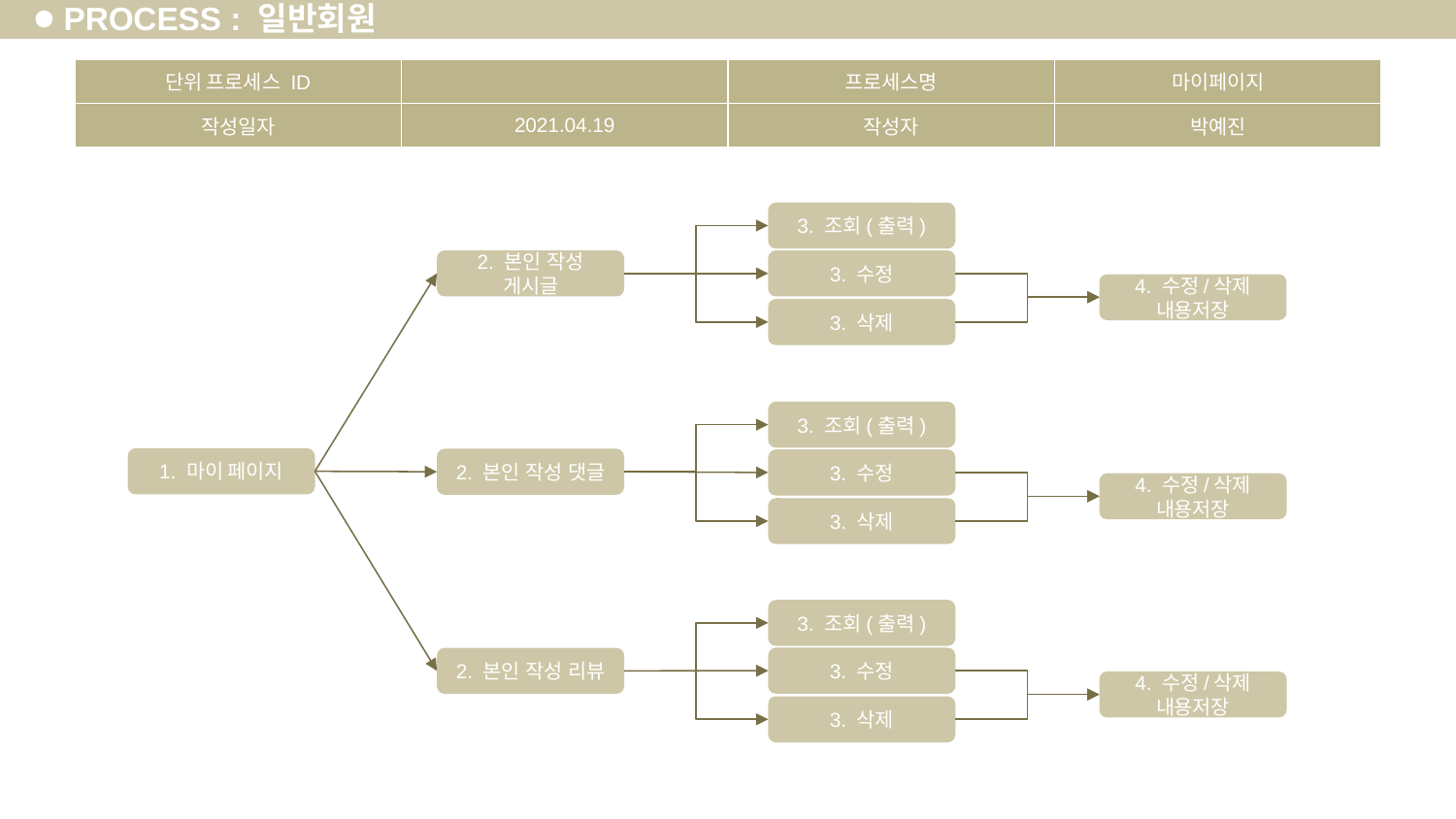

PROCESS : 일반회원
| 단위 프로세스 ID |  | 프로세스명 | 마이페이지 |
| --- | --- | --- | --- |
| 작성일자 | 2021.04.19 | 작성자 | 박예진 |
3. 조회(출력)
2. 본인 작성 게시글
3. 수정
4. 수정/삭제 내용저장
3. 삭제
3. 조회(출력)
1. 마이 페이지
2. 본인 작성 댓글
3. 수정
4. 수정/삭제 내용저장
3. 삭제
3. 조회(출력)
3. 수정
2. 본인 작성 리뷰
4. 수정/삭제 내용저장
3. 삭제